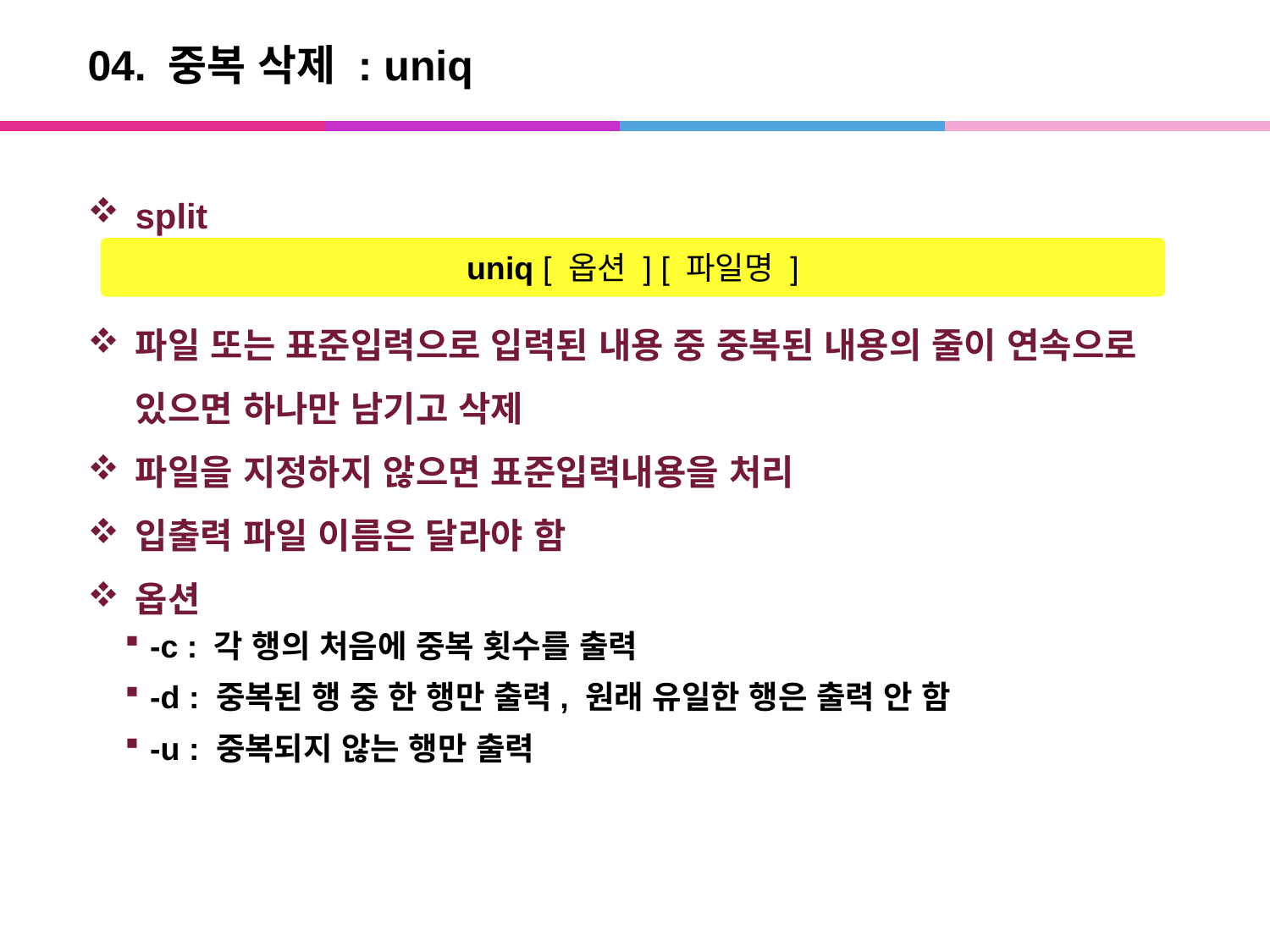

# 04. 중복 삭제 : uniq
split

파일 또는 표준입력으로 입력된 내용 중 중복된 내용의 줄이 연속으로 있으면 하나만 남기고 삭제
파일을 지정하지 않으면 표준입력내용을 처리
입출력 파일 이름은 달라야 함
옵션
-c : 각 행의 처음에 중복 횟수를 출력
-d : 중복된 행 중 한 행만 출력, 원래 유일한 행은 출력 안 함
-u : 중복되지 않는 행만 출력

uniq [ 옵션 ] [ 파일명 ]